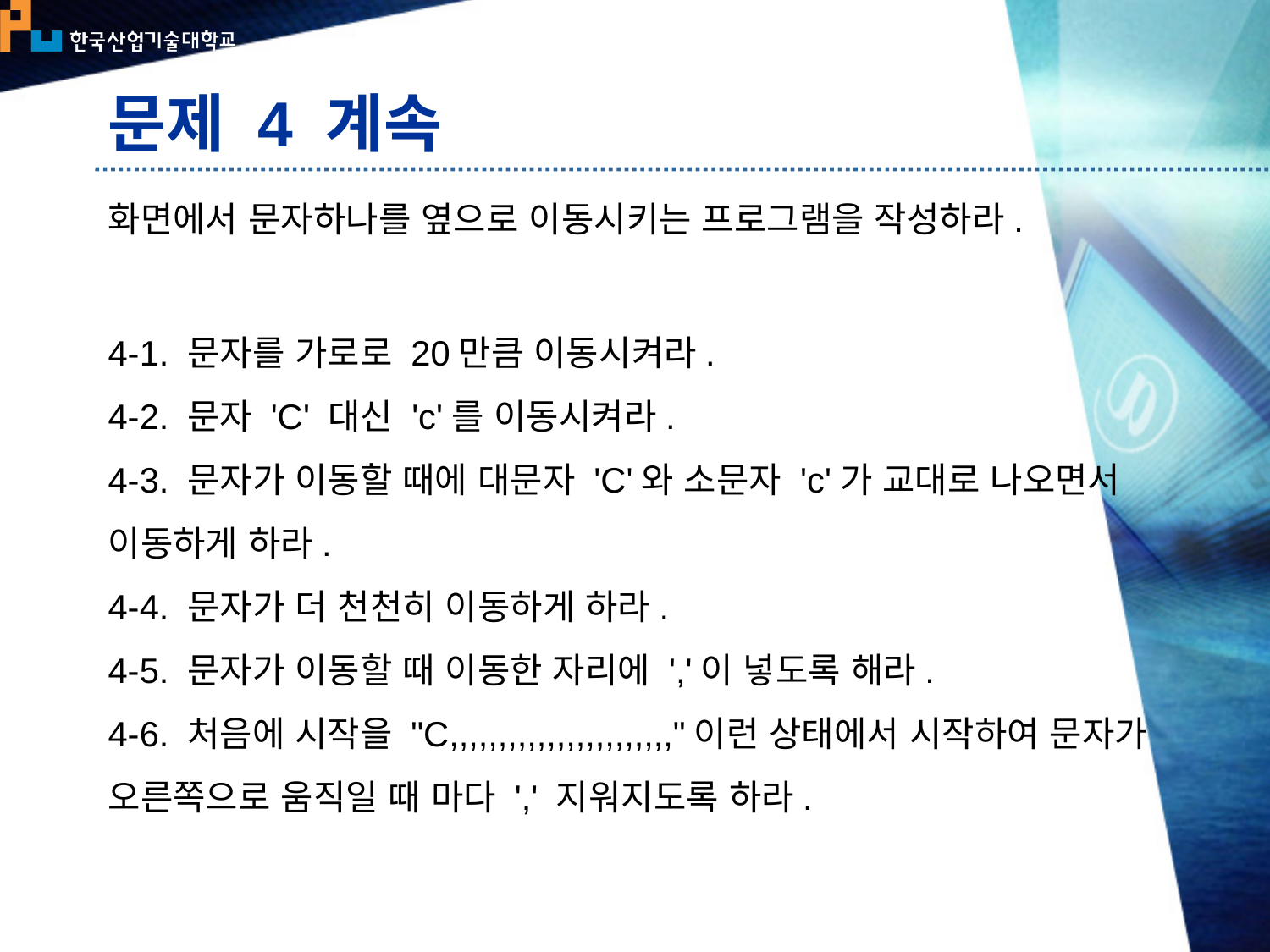

# 문제 4 계속
화면에서 문자하나를 옆으로 이동시키는 프로그램을 작성하라.
4-1. 문자를 가로로 20만큼 이동시켜라.
4-2. 문자 'C' 대신 'c'를 이동시켜라.
4-3. 문자가 이동할 때에 대문자 'C'와 소문자 'c'가 교대로 나오면서 이동하게 하라.
4-4. 문자가 더 천천히 이동하게 하라.
4-5. 문자가 이동할 때 이동한 자리에 ','이 넣도록 해라.
4-6. 처음에 시작을 "C,,,,,,,,,,,,,,,,,,,,,,,"이런 상태에서 시작하여 문자가 오른쪽으로 움직일 때 마다 ',' 지워지도록 하라.